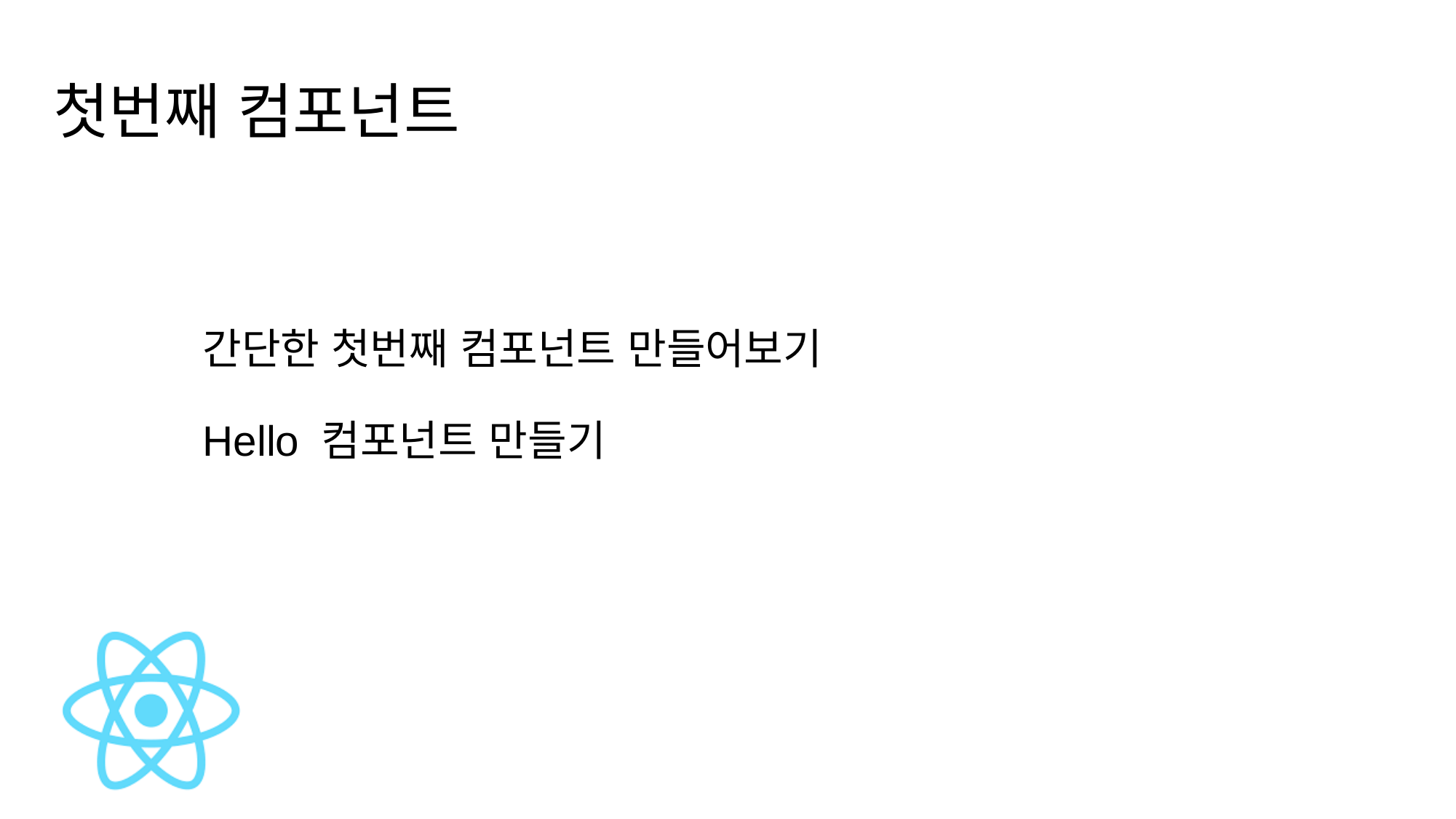

첫번째 컴포넌트

간단한 첫번째 컴포넌트 만들어보기

Hello 컴포넌트 만들기